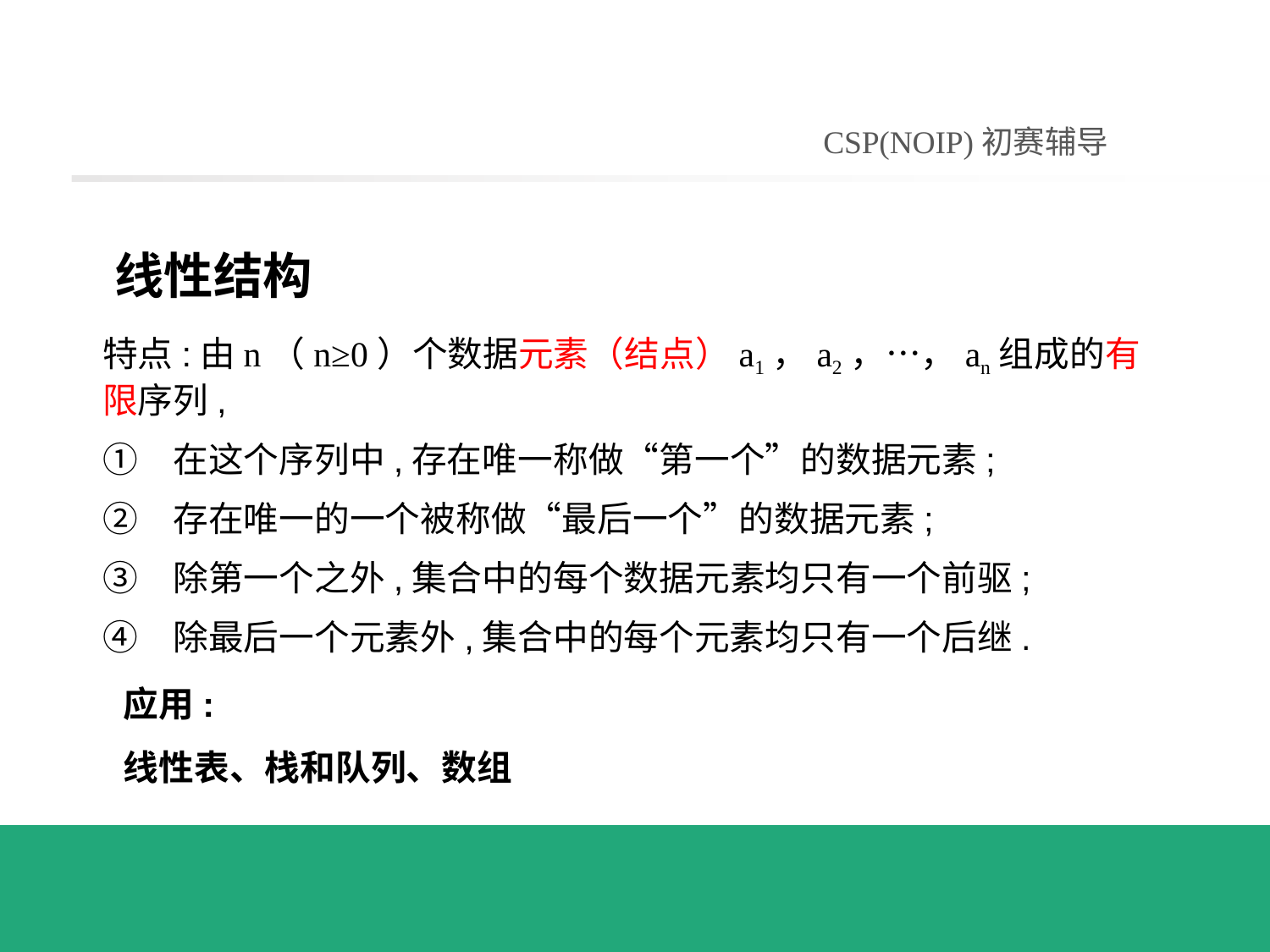

CSP(NOIP)初赛辅导

# 线性结构
特点:由n（n≥0）个数据元素（结点）a1，a2，…，an组成的有限序列,
①	在这个序列中,存在唯一称做“第一个”的数据元素;
②	存在唯一的一个被称做“最后一个”的数据元素;
③	除第一个之外,集合中的每个数据元素均只有一个前驱;
④	除最后一个元素外,集合中的每个元素均只有一个后继.
应用:
线性表、栈和队列、数组